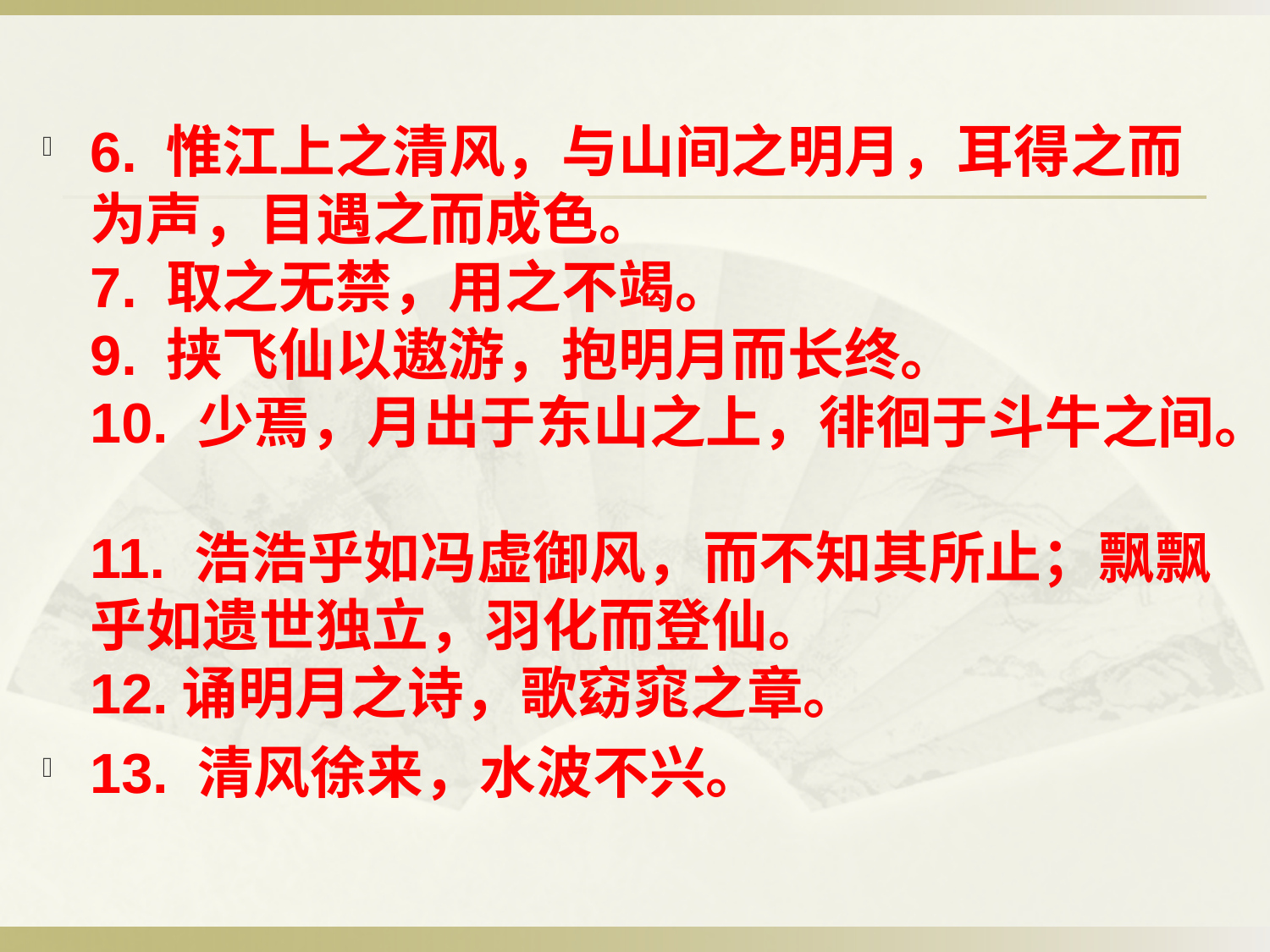

#
6. 惟江上之清风，与山间之明月，耳得之而为声，目遇之而成色。
7. 取之无禁，用之不竭。
9. 挟飞仙以遨游，抱明月而长终。
10. 少焉，月出于东山之上，徘徊于斗牛之间。
11. 浩浩乎如冯虚御风，而不知其所止；飘飘乎如遗世独立，羽化而登仙。
12.诵明月之诗，歌窈窕之章。
13. 清风徐来，水波不兴。